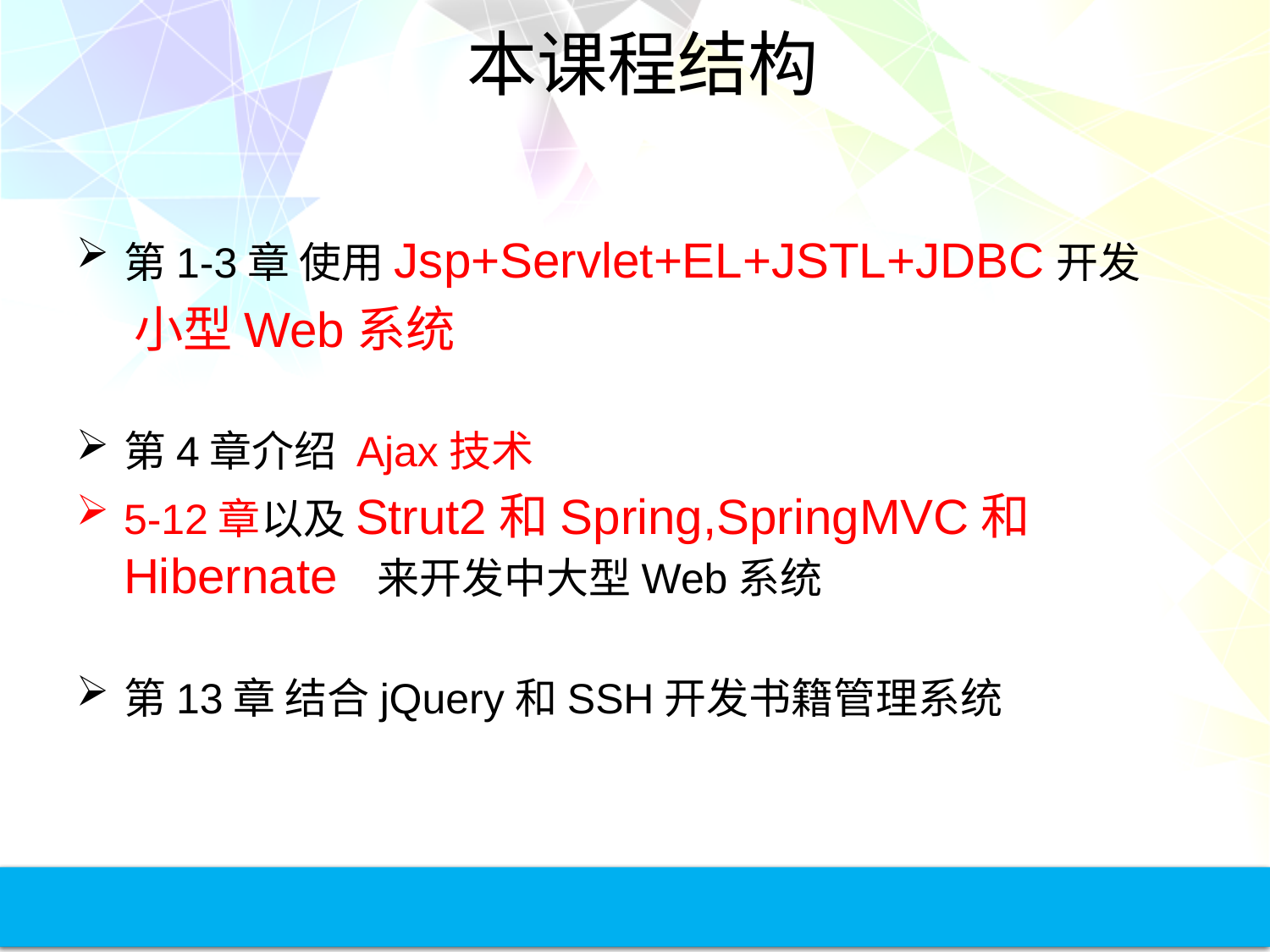

# 本课程结构
第1-3章 使用Jsp+Servlet+EL+JSTL+JDBC开发
     小型Web系统

第4章介绍 Ajax技术
5-12章以及Strut2和Spring,SpringMVC和Hibernate  来开发中大型Web系统

第13章 结合jQuery和SSH开发书籍管理系统